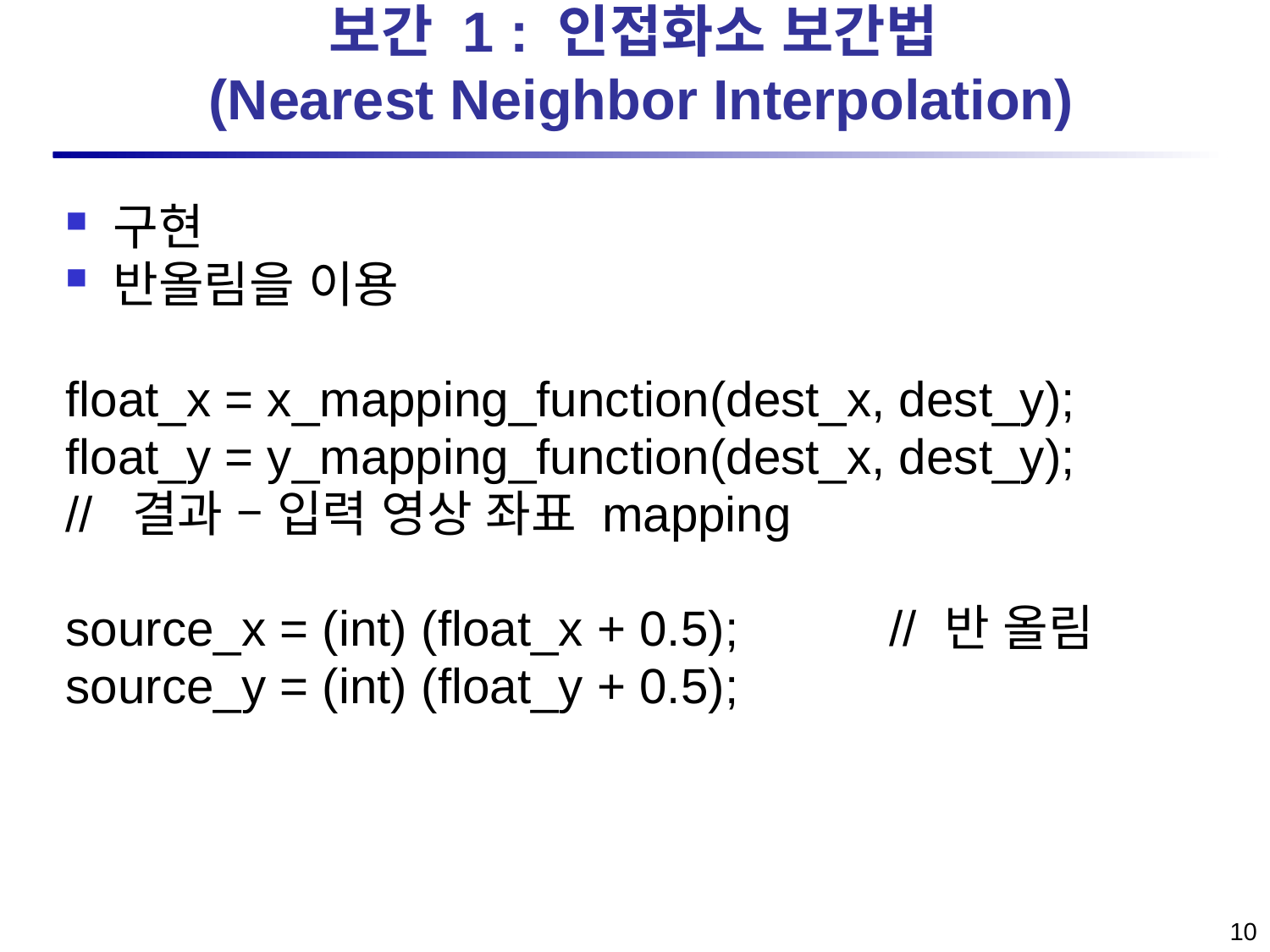

# 보간 1 : 인접화소 보간법 (Nearest Neighbor Interpolation)
구현
반올림을 이용

float_x = x_mapping_function(dest_x, dest_y);
float_y = y_mapping_function(dest_x, dest_y);
//  결과 – 입력 영상 좌표 mapping

source_x = (int) (float_x + 0.5);           // 반 올림
source_y = (int) (float_y + 0.5);
10